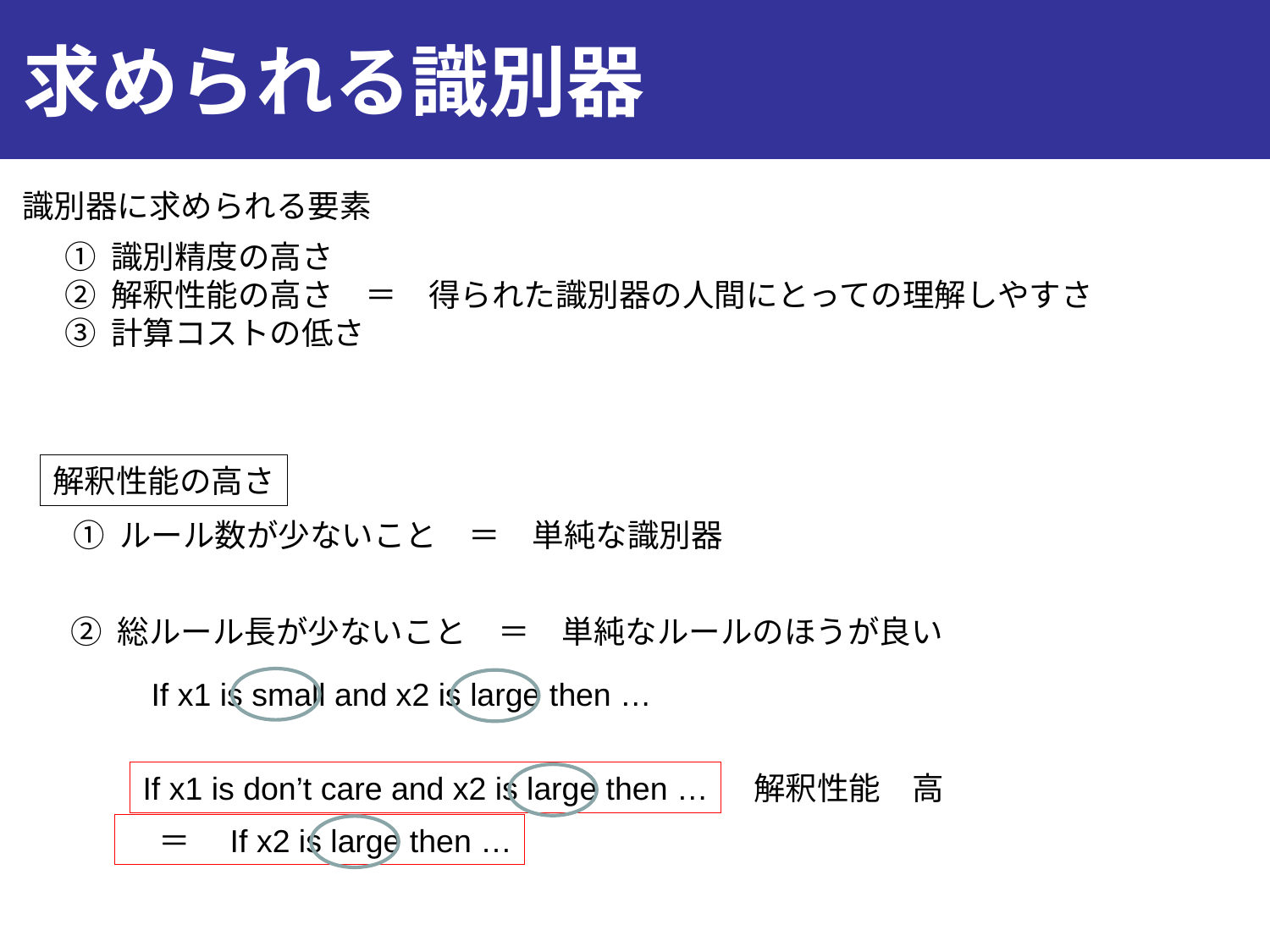

# 求められる識別器
識別器に求められる要素
① 識別精度の高さ
② 解釈性能の高さ　＝　得られた識別器の人間にとっての理解しやすさ
③ 計算コストの低さ
解釈性能の高さ
① ルール数が少ないこと　＝　単純な識別器
② 総ルール長が少ないこと　＝　単純なルールのほうが良い
If x1 is small and x2 is large then …

If x1 is don’t care and x2 is large then …
解釈性能　高

　＝　If x2 is large then …